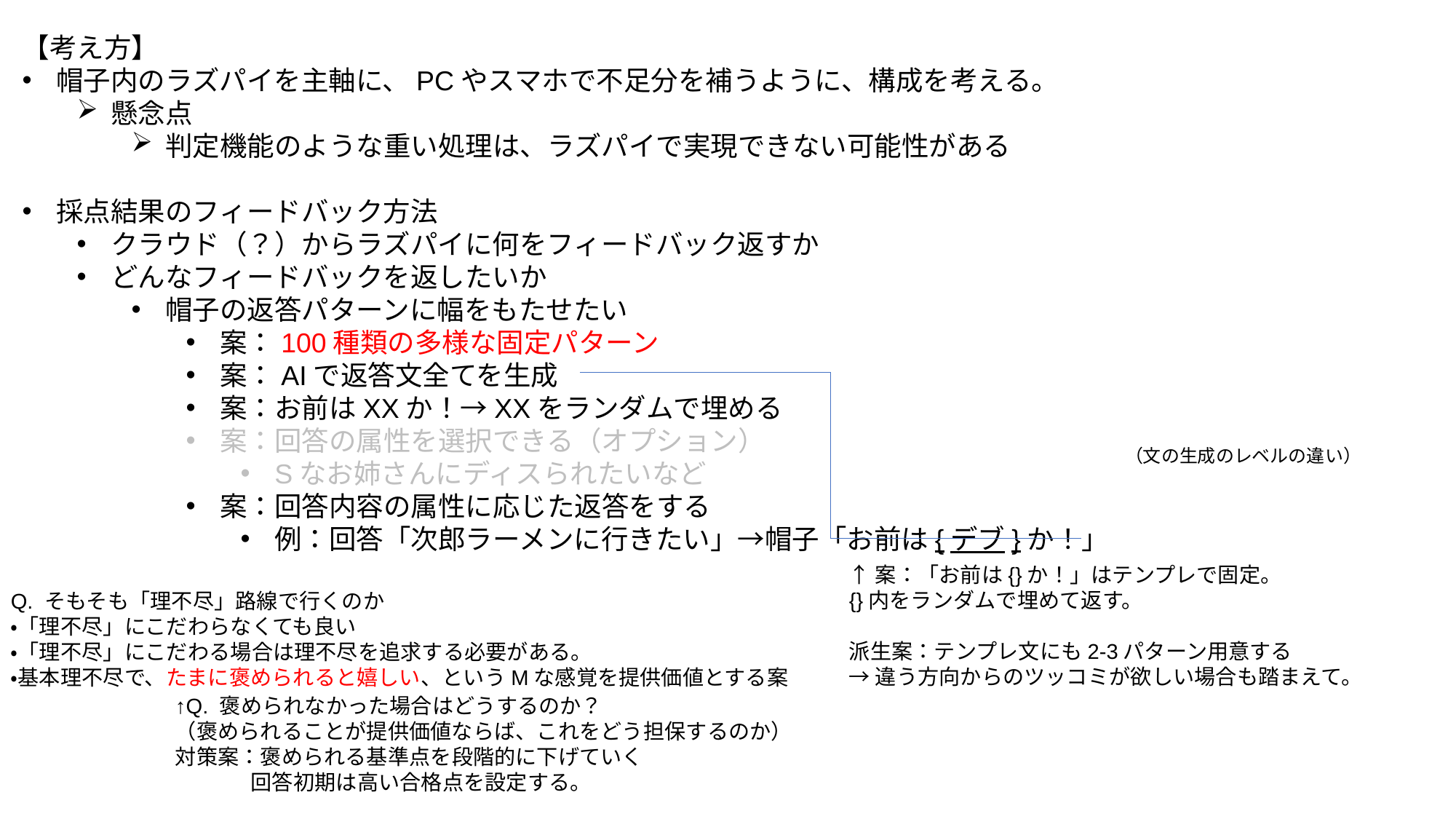

【考え方】
帽子内のラズパイを主軸に、PCやスマホで不足分を補うように、構成を考える。
懸念点
判定機能のような重い処理は、ラズパイで実現できない可能性がある

採点結果のフィードバック方法
クラウド（？）からラズパイに何をフィードバック返すか
どんなフィードバックを返したいか
帽子の返答パターンに幅をもたせたい
案：100種類の多様な固定パターン
案：AIで返答文全てを生成
案：お前はXXか！→XXをランダムで埋める
案：回答の属性を選択できる（オプション）
Sなお姉さんにディスられたいなど
案：回答内容の属性に応じた返答をする
例：回答「次郎ラーメンに行きたい」→帽子「お前は{デブ}か！」

（文の生成のレベルの違い）
↑案：「お前は{}か！」はテンプレで固定。
{}内をランダムで埋めて返す。

派生案：テンプレ文にも2-3パターン用意する
→違う方向からのツッコミが欲しい場合も踏まえて。
Q. そもそも「理不尽」路線で行くのか
・「理不尽」にこだわらなくても良い
・「理不尽」にこだわる場合は理不尽を追求する必要がある。
・基本理不尽で、たまに褒められると嬉しい、というMな感覚を提供価値とする案
↑Q. 褒められなかった場合はどうするのか？
（褒められることが提供価値ならば、これをどう担保するのか）
対策案：褒められる基準点を段階的に下げていく
　　       回答初期は高い合格点を設定する。